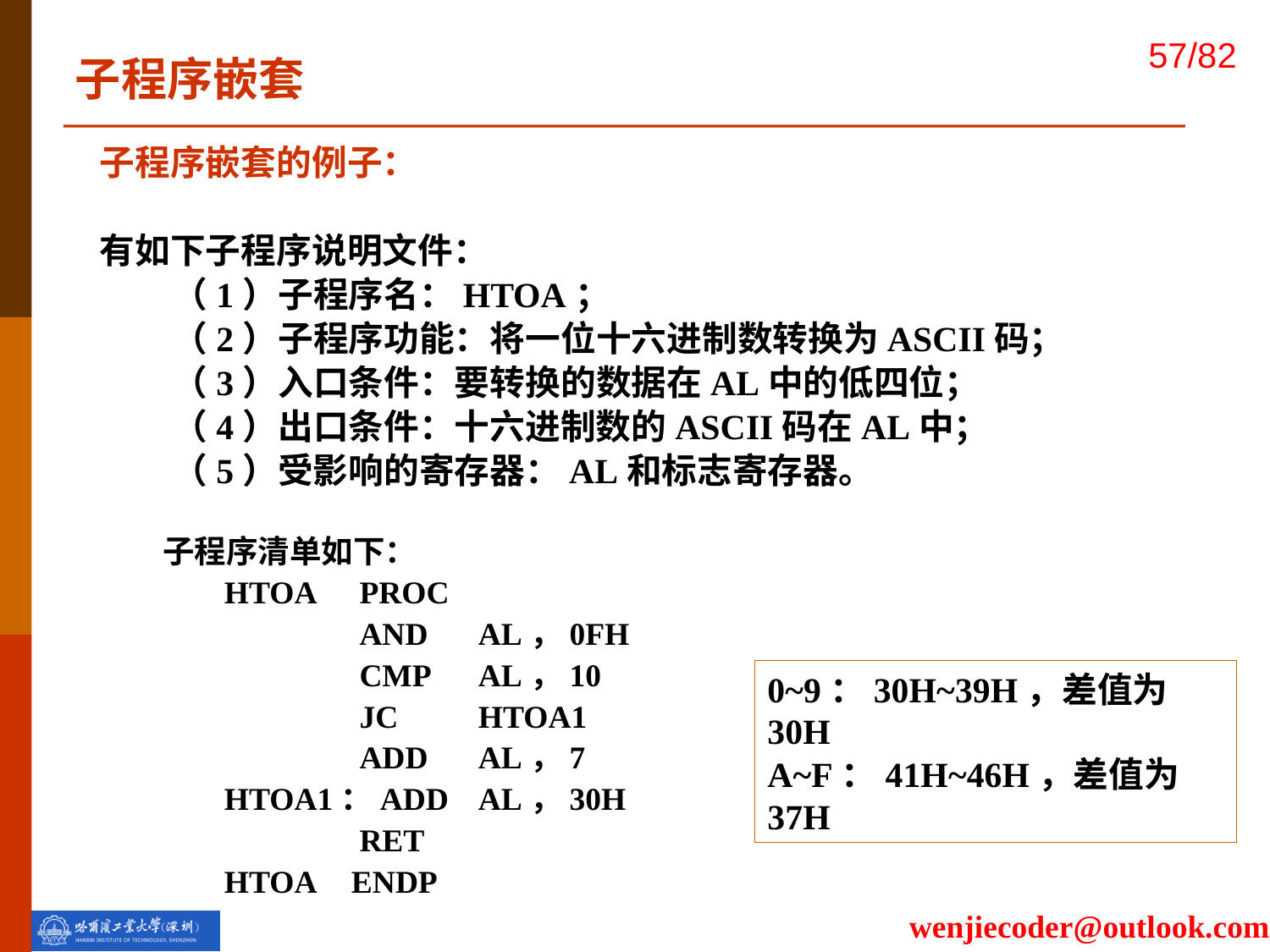

子程序嵌套
子程序嵌套的例子：

有如下子程序说明文件：
        （1）子程序名：HTOA；
        （2）子程序功能：将一位十六进制数转换为ASCII码；
        （3）入口条件：要转换的数据在AL中的低四位；
        （4）出口条件：十六进制数的ASCII码在AL中；
        （5）受影响的寄存器：AL和标志寄存器。
        子程序清单如下：
	HTOA	 PROC
		 AND	AL，0FH
		 CMP	AL，10
		 JC	HTOA1
		 ADD	AL，7
	HTOA1：ADD	AL，30H
		 RET
	HTOA	ENDP
0~9：30H~39H，差值为30H
A~F：41H~46H，差值为37H